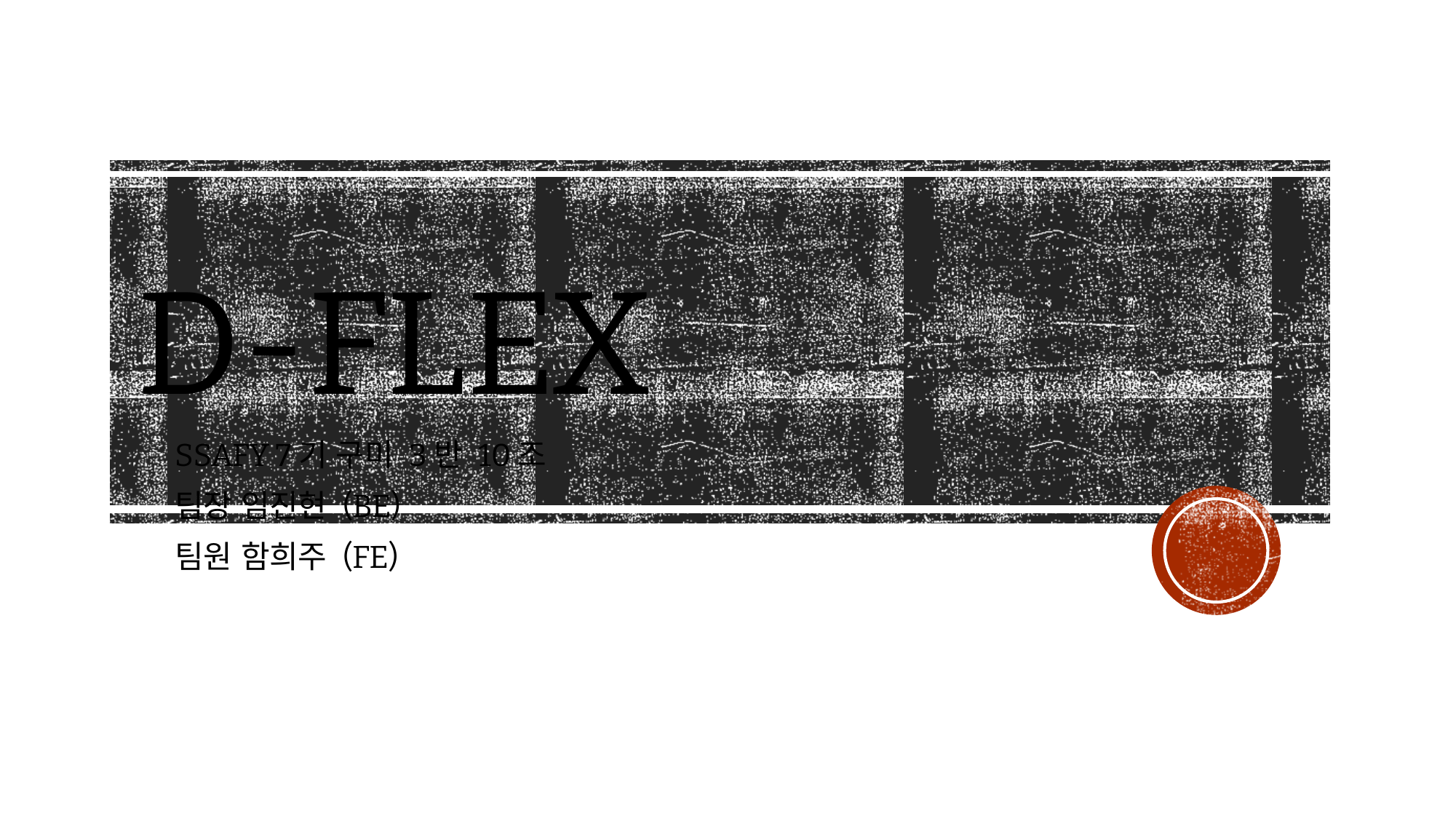

# D-FLEX
SSAFY 7기 구미 3반 10조
팀장 임진현 (BE)
팀원 함희주 (FE)